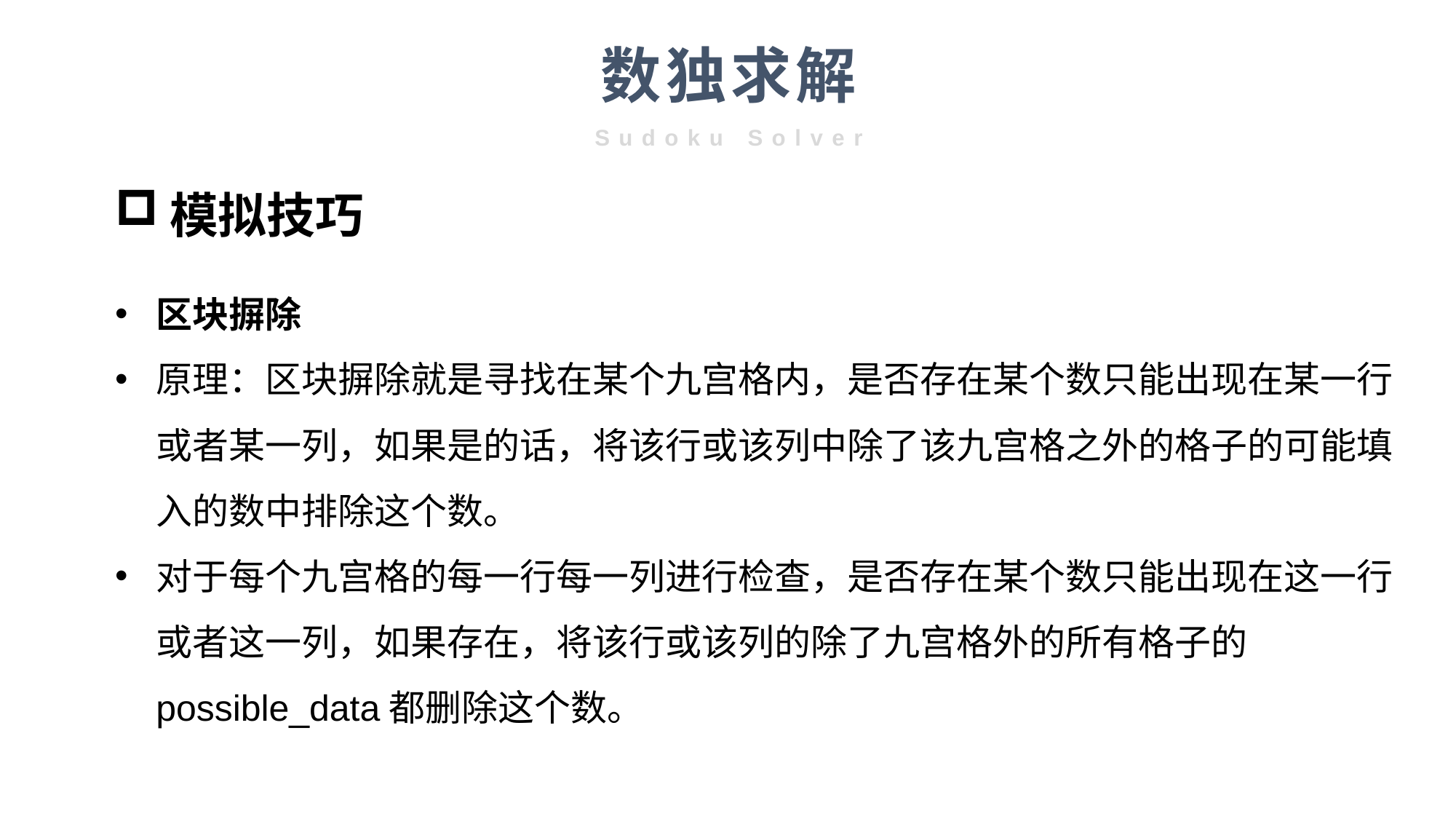

数独求解
Sudoku Solver
模拟技巧
区块摒除
原理：区块摒除就是寻找在某个九宫格内，是否存在某个数只能出现在某一行或者某一列，如果是的话，将该行或该列中除了该九宫格之外的格子的可能填入的数中排除这个数。
对于每个九宫格的每一行每一列进行检查，是否存在某个数只能出现在这一行或者这一列，如果存在，将该行或该列的除了九宫格外的所有格子的possible_data都删除这个数。